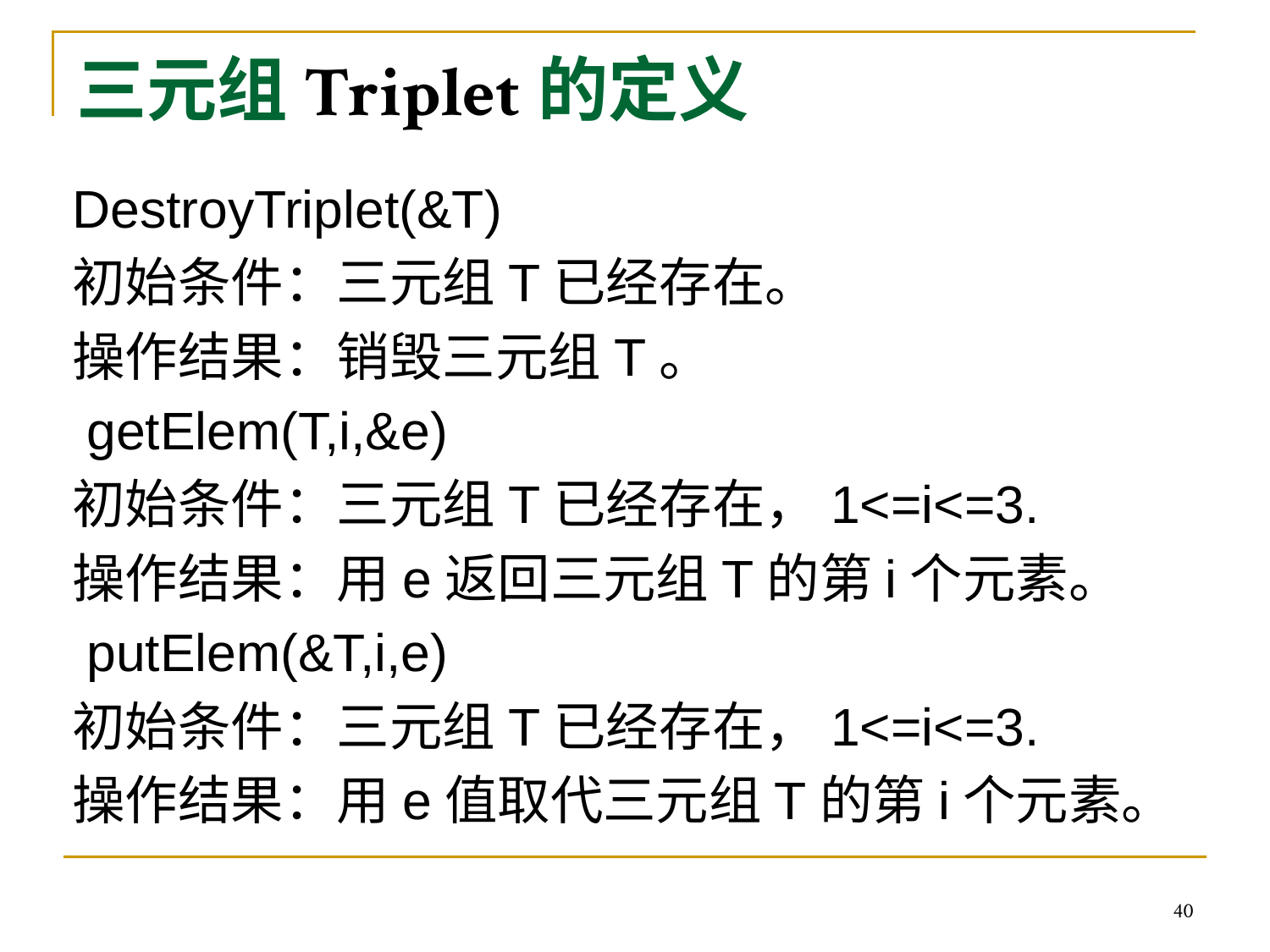

# 三元组Triplet的定义
DestroyTriplet(&T)
初始条件：三元组T已经存在。
操作结果：销毁三元组T。
 getElem(T,i,&e)
初始条件：三元组T已经存在，1<=i<=3.
操作结果：用e返回三元组T的第i个元素。
 putElem(&T,i,e)
初始条件：三元组T已经存在，1<=i<=3.
操作结果：用e值取代三元组T的第i个元素。

40